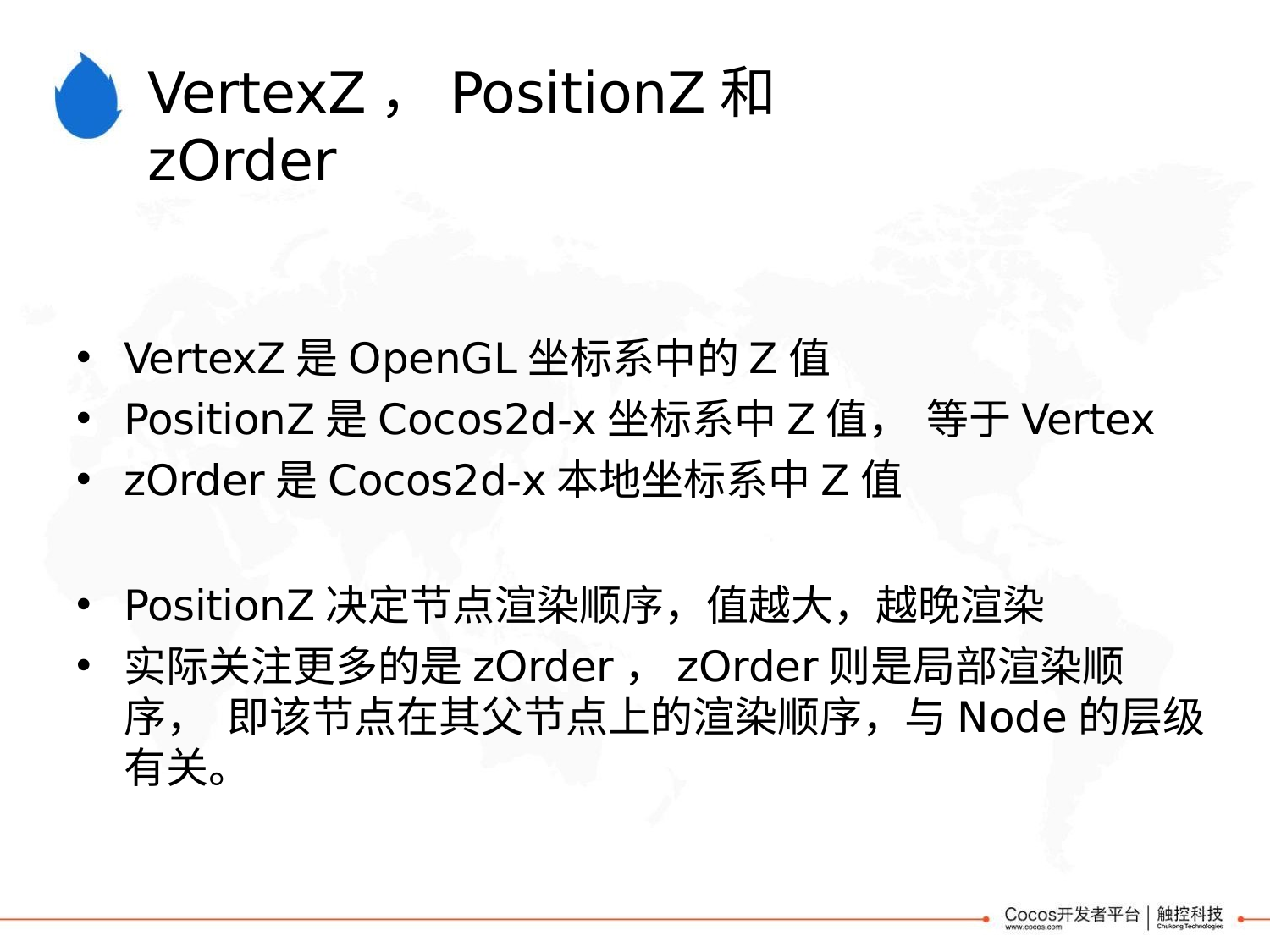

# VertexZ，PositionZ和zOrder
VertexZ是OpenGL坐标系中的Z值
PositionZ是Cocos2d-x坐标系中Z值， 等于Vertex
zOrder是Cocos2d-x本地坐标系中Z值

PositionZ决定节点渲染顺序，值越大，越晚渲染
实际关注更多的是zOrder，zOrder则是局部渲染顺序，  即该节点在其父节点上的渲染顺序，与Node的层级有关。